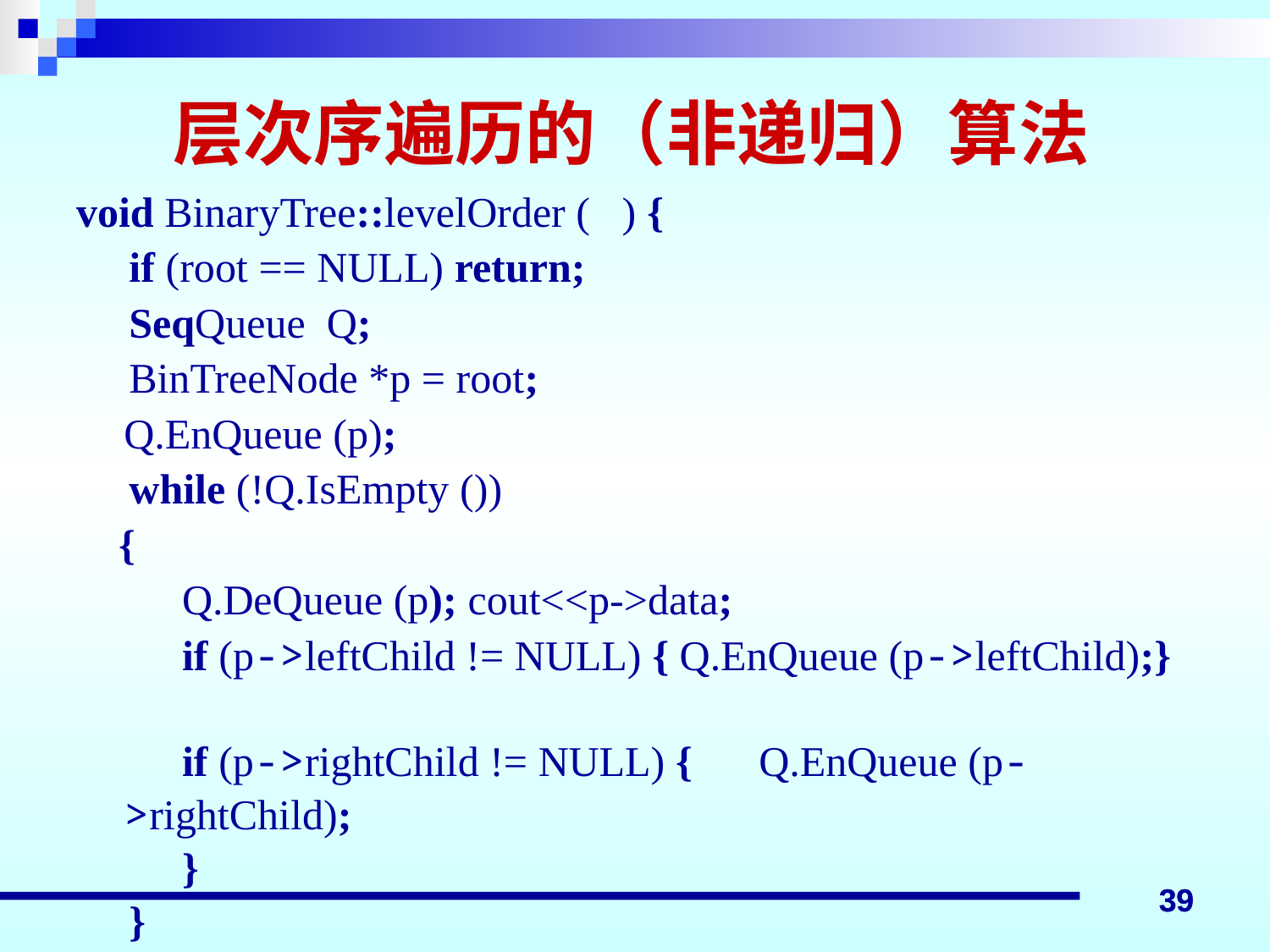

层次序遍历的（非递归）算法
void BinaryTree::levelOrder (   ) {
     if (root == NULL) return;
     SeqQueue  Q;
     BinTreeNode *p = root;
	Q.EnQueue (p);
     while (!Q.IsEmpty ())
    {
          Q.DeQueue (p); cout<<p->data;
          if (p->leftChild != NULL) { Q.EnQueue (p->leftChild);}
          if (p->rightChild != NULL) {	Q.EnQueue (p->rightChild);
          }
     }
};
39
39